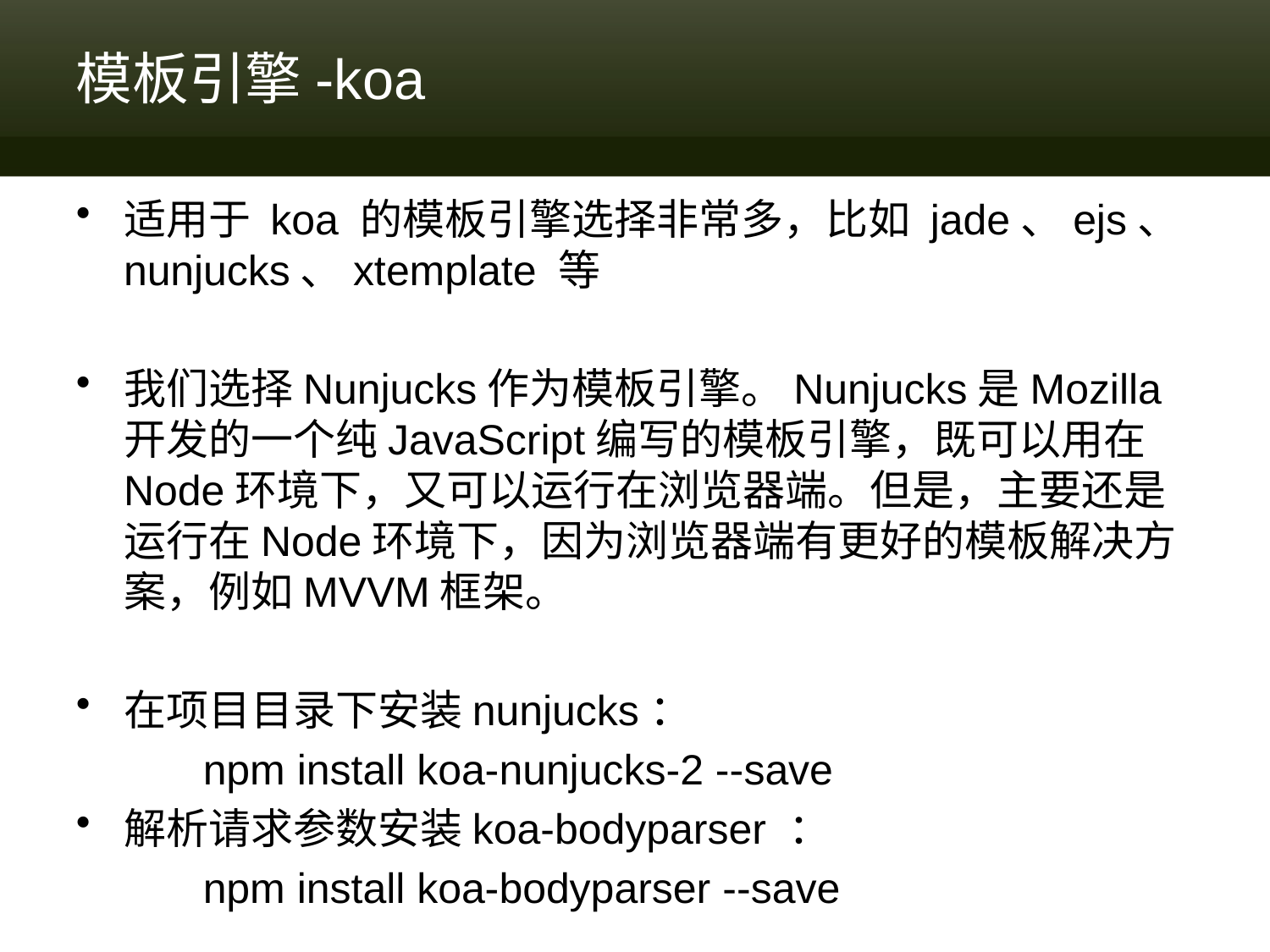

# 模板引擎-koa
适用于 koa 的模板引擎选择非常多，比如 jade、ejs、nunjucks、xtemplate 等

我们选择Nunjucks作为模板引擎。Nunjucks是Mozilla开发的一个纯JavaScript编写的模板引擎，既可以用在Node环境下，又可以运行在浏览器端。但是，主要还是运行在Node环境下，因为浏览器端有更好的模板解决方案，例如MVVM框架。

在项目目录下安装nunjucks：
	npm install koa-nunjucks-2 --save
解析请求参数安装koa-bodyparser ：
	npm install koa-bodyparser --save